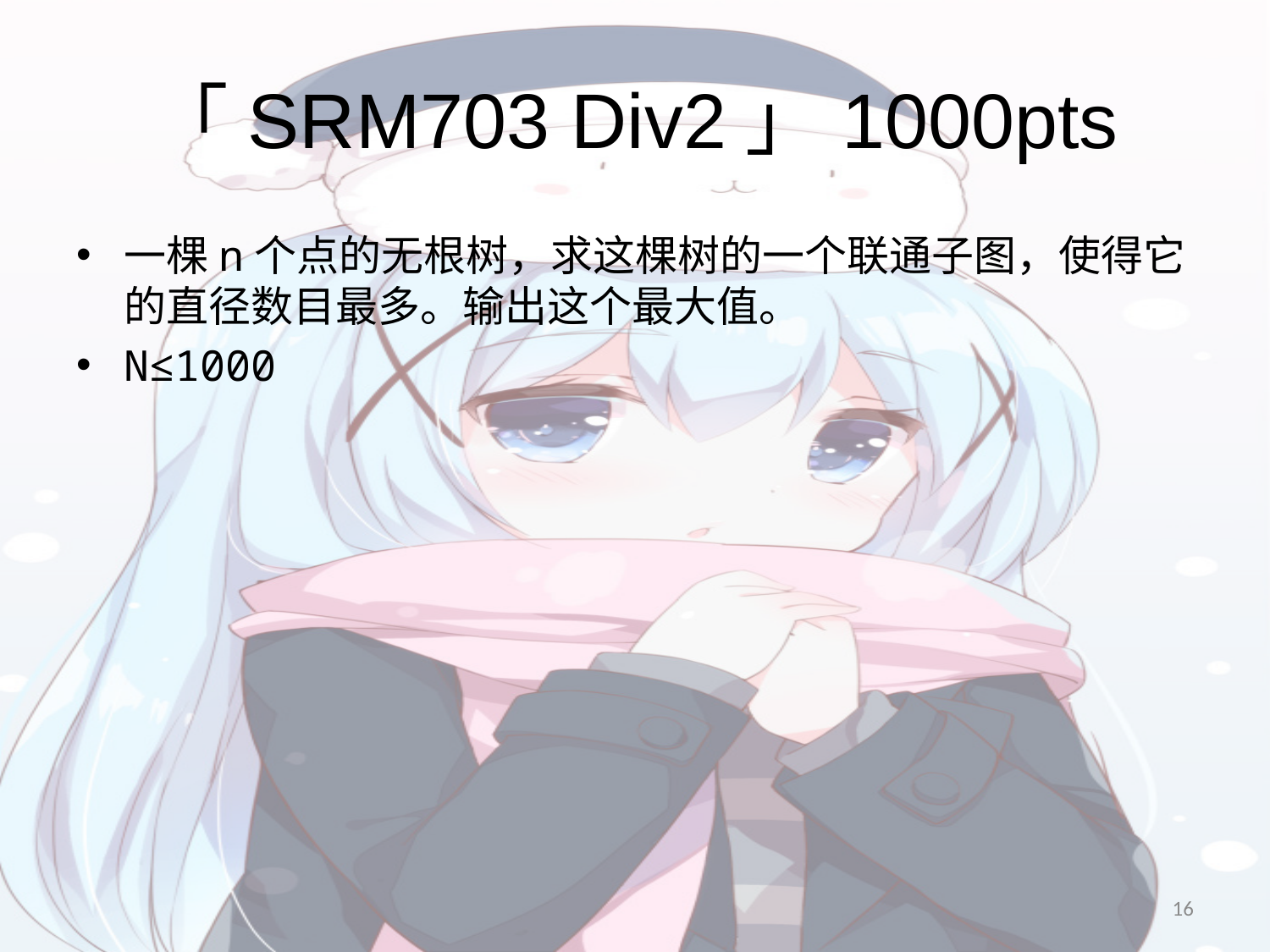

# 「SRM703 Div2」1000pts
一棵n个点的无根树，求这棵树的一个联通子图，使得它的直径数目最多。输出这个最大值。
N≤1000
16